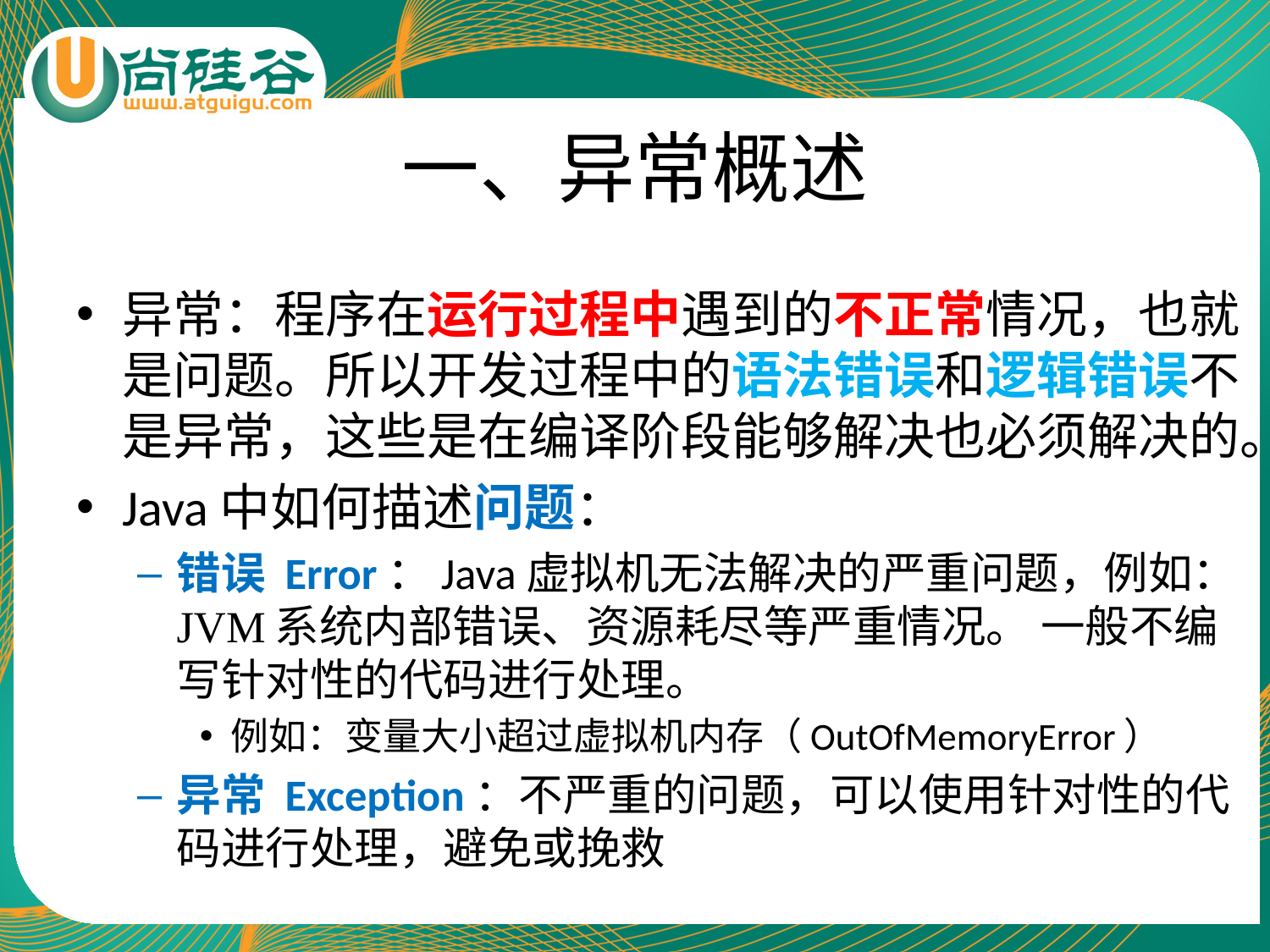

# 一、异常概述
异常：程序在运行过程中遇到的不正常情况，也就是问题。所以开发过程中的语法错误和逻辑错误不是异常，这些是在编译阶段能够解决也必须解决的。
Java中如何描述问题：
错误 Error：Java虚拟机无法解决的严重问题，例如：JVM系统内部错误、资源耗尽等严重情况。 一般不编写针对性的代码进行处理。
例如：变量大小超过虚拟机内存（OutOfMemoryError）
异常 Exception：不严重的问题，可以使用针对性的代码进行处理，避免或挽救